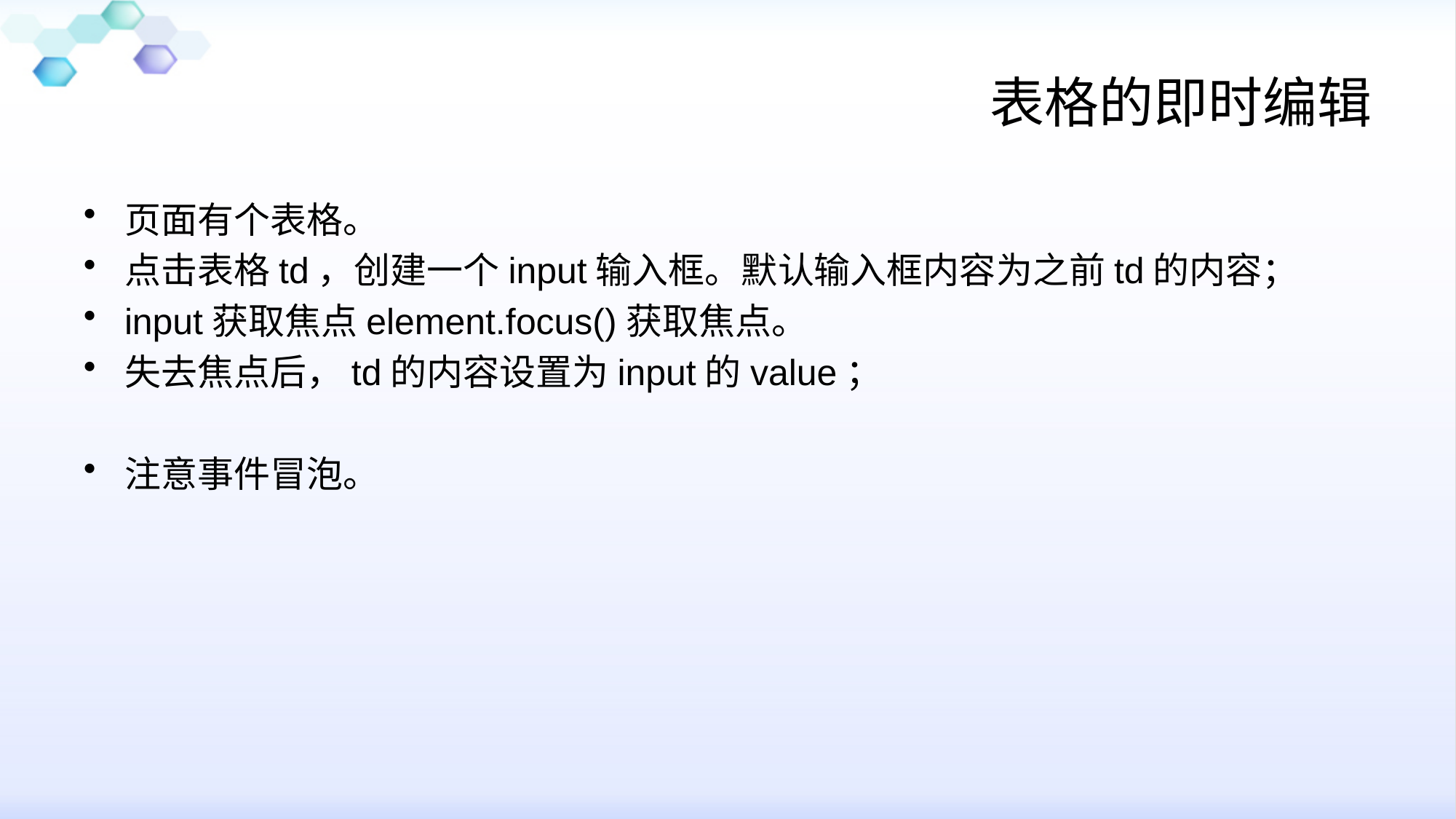

# 表格的即时编辑
页面有个表格。
点击表格td，创建一个input输入框。默认输入框内容为之前td的内容；
input获取焦点element.focus()获取焦点。
失去焦点后，td的内容设置为input的value；

注意事件冒泡。